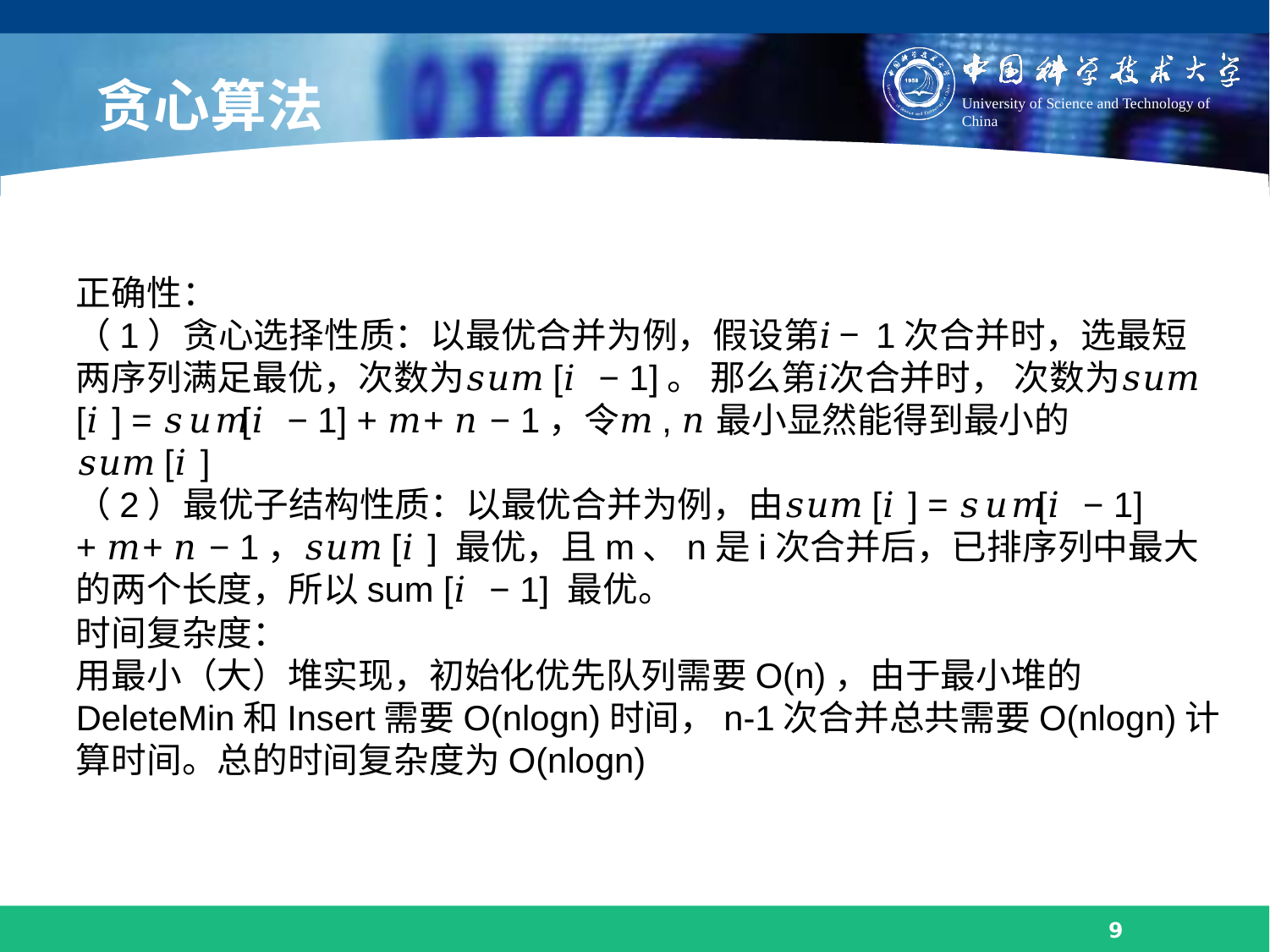

贪心算法
正确性：
（1）贪心选择性质：以最优合并为例，假设第𝑖 − 1次合并时，选最短两序列满足最优，次数为𝑠𝑢𝑚[𝑖 − 1]。 那么第𝑖次合并时， 次数为𝑠𝑢𝑚[𝑖] = 𝑠𝑢𝑚[𝑖 − 1] + 𝑚 + 𝑛 − 1，令𝑚, 𝑛最小显然能得到最小的𝑠𝑢𝑚[𝑖]
（2）最优子结构性质：以最优合并为例，由𝑠𝑢𝑚[𝑖] = 𝑠𝑢𝑚[𝑖 − 1] + 𝑚 + 𝑛 − 1，𝑠𝑢𝑚[𝑖] 最优，且m、n是i次合并后，已排序列中最大的两个长度，所以sum [𝑖 − 1] 最优。
时间复杂度：
用最小（大）堆实现，初始化优先队列需要O(n)，由于最小堆的DeleteMin和Insert需要O(nlogn)时间，n-1次合并总共需要O(nlogn)计算时间。总的时间复杂度为O(nlogn)